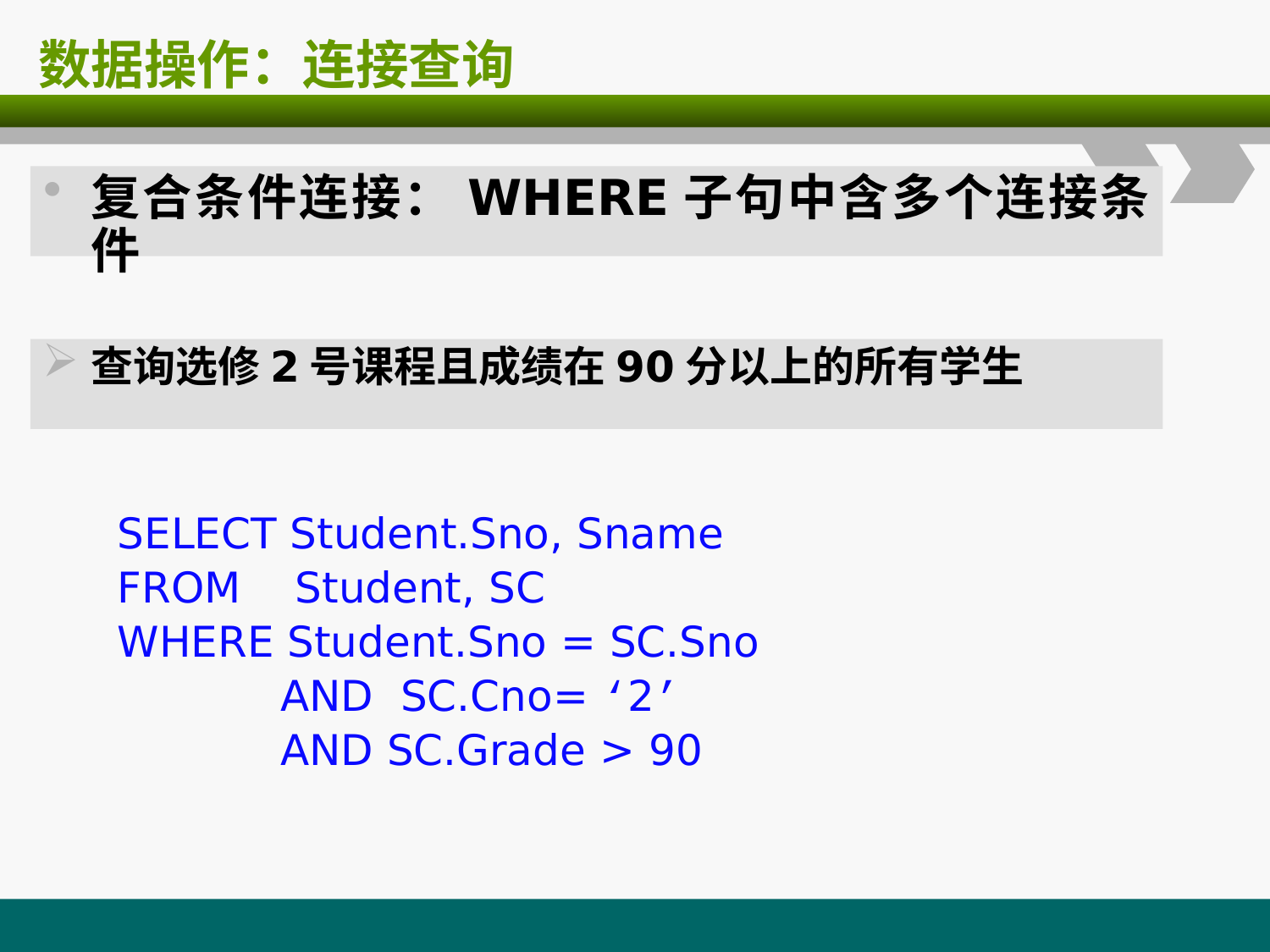

# 数据操作：连接查询
复合条件连接：WHERE子句中含多个连接条件

查询选修2号课程且成绩在90分以上的所有学生

SELECT Student.Sno, Sname
FROM    Student, SC
WHERE Student.Sno = SC.Sno
            AND  SC.Cno= ‘2’
            AND SC.Grade > 90